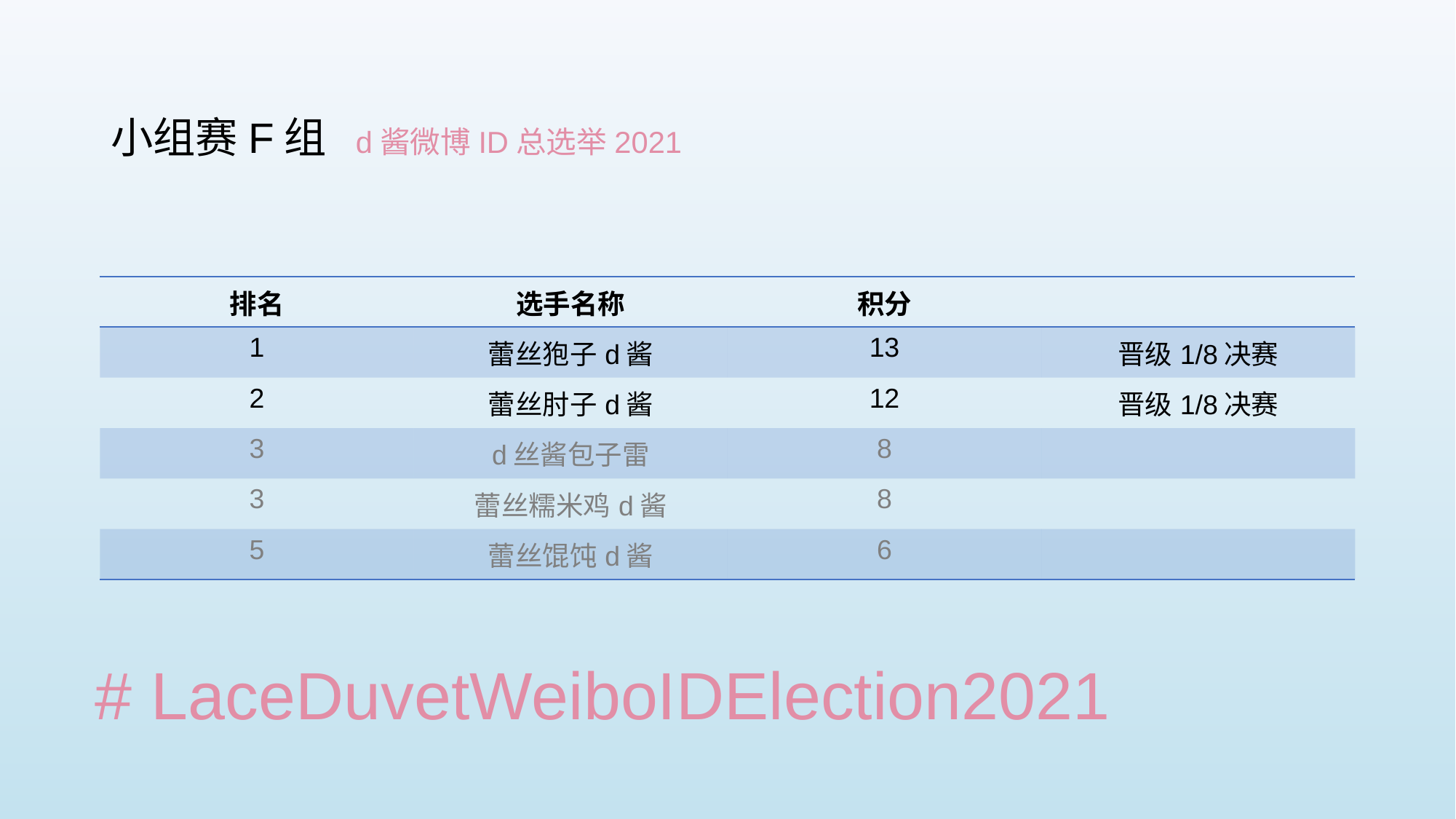

小组赛F组  d酱微博ID总选举2021
| 排名 | 选手名称 | 积分 |  |
| --- | --- | --- | --- |
| 1 | 蕾丝狍子d酱 | 13 | 晋级1/8决赛 |
| 2 | 蕾丝肘子d酱 | 12 | 晋级1/8决赛 |
| 3 | d丝酱包子雷 | 8 |  |
| 3 | 蕾丝糯米鸡d酱 | 8 |  |
| 5 | 蕾丝馄饨d酱 | 6 |  |
# # LaceDuvetWeiboIDElection2021